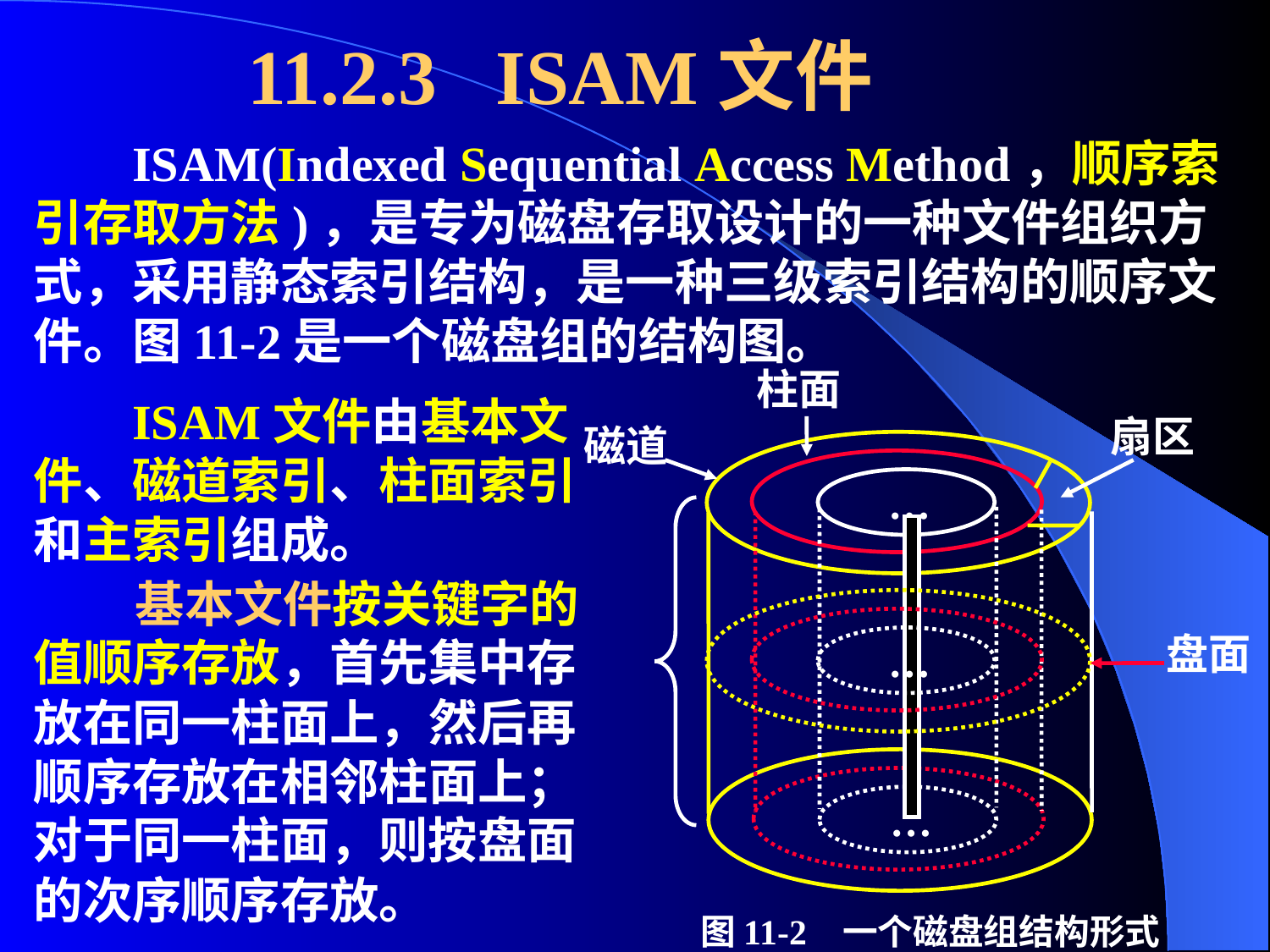

# 11.2.3   ISAM文件
        ISAM(Indexed Sequential Access Method，顺序索引存取方法)，是专为磁盘存取设计的一种文件组织方式，采用静态索引结构，是一种三级索引结构的顺序文件。图11-2是一个磁盘组的结构图。
柱面

扇区

磁道

…

…

…
图11-2   一个磁盘组结构形式
盘面

        ISAM文件由基本文件、磁道索引、柱面索引和主索引组成。
        基本文件按关键字的值顺序存放，首先集中存放在同一柱面上，然后再顺序存放在相邻柱面上；对于同一柱面，则按盘面的次序顺序存放。